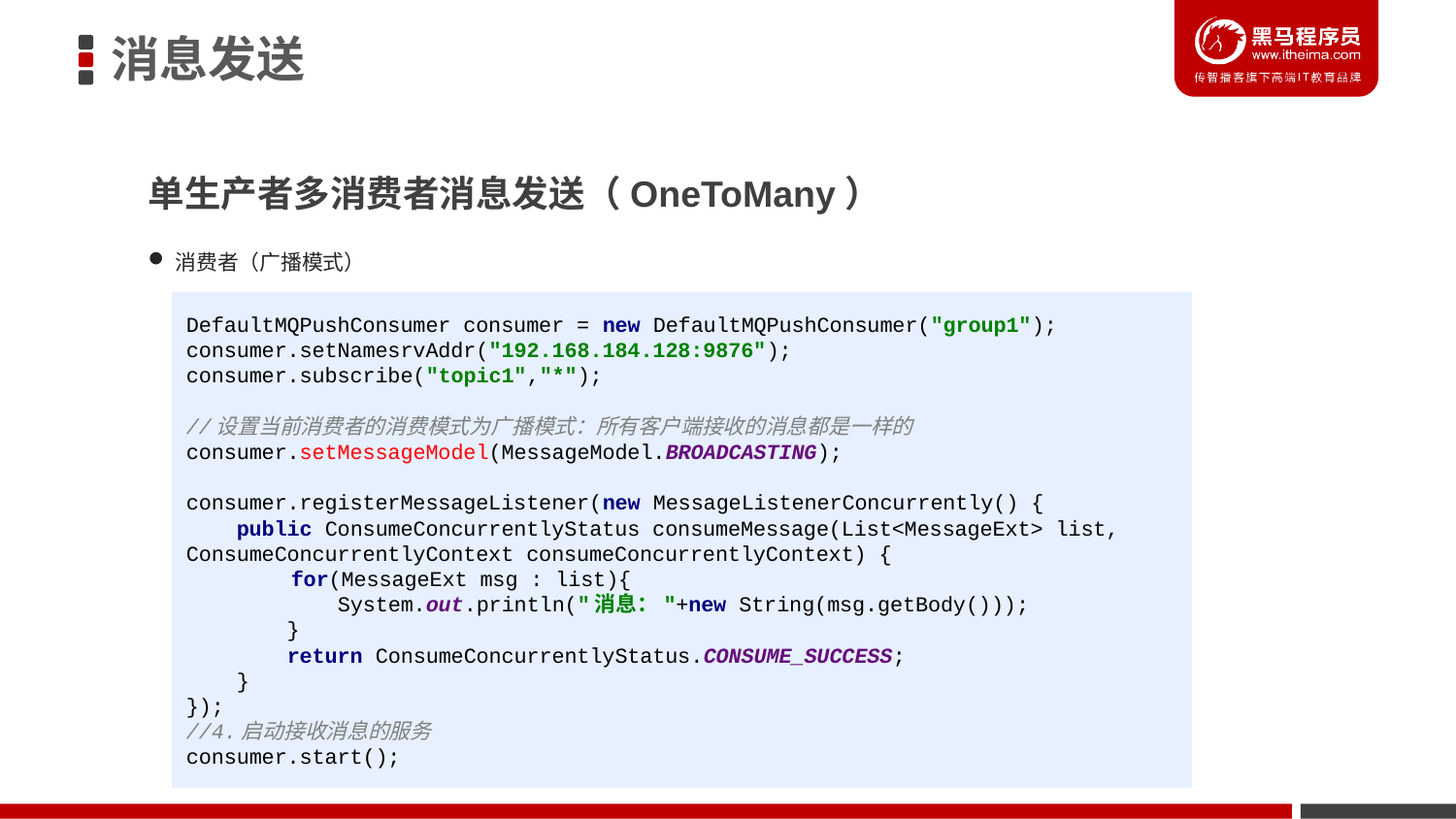

消息发送
单生产者多消费者消息发送（OneToMany）
消费者（广播模式）
DefaultMQPushConsumer consumer = new DefaultMQPushConsumer("group1");
consumer.setNamesrvAddr("192.168.184.128:9876");
consumer.subscribe("topic1","*");
//设置当前消费者的消费模式为广播模式：所有客户端接收的消息都是一样的
consumer.setMessageModel(MessageModel.BROADCASTING);
consumer.registerMessageListener(new MessageListenerConcurrently() {
    public ConsumeConcurrentlyStatus consumeMessage(List<MessageExt> list, ConsumeConcurrentlyContext consumeConcurrentlyContext) {
                  for(MessageExt msg : list){
            System.out.println("消息："+new String(msg.getBody()));
        }
        return ConsumeConcurrentlyStatus.CONSUME_SUCCESS;
    }
});
//4.启动接收消息的服务
consumer.start();